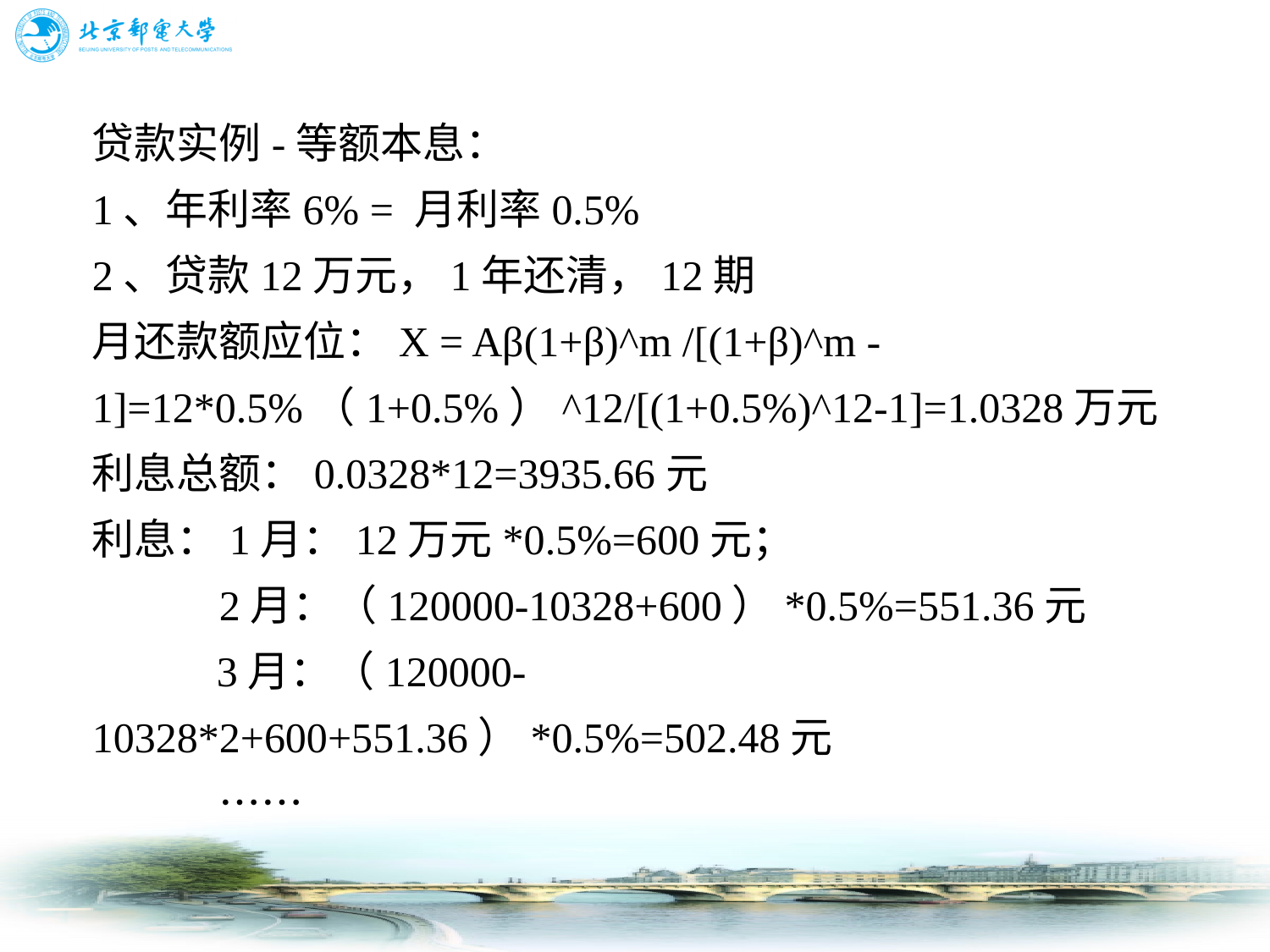

# 贷款实例-等额本息： 1、年利率6% = 月利率0.5% 2、贷款12万元，1年还清，12期 月还款额应位：X = Aβ(1+β)^m /[(1+β)^m - 1]=12*0.5%（1+0.5%）^12/[(1+0.5%)^12-1]=1.0328万元 利息总额：0.0328*12=3935.66元 利息：1月：12万元*0.5%=600元； 2月：（120000-10328+600）*0.5%=551.36元 3月：（120000-10328*2+600+551.36）*0.5%=502.48元 ……